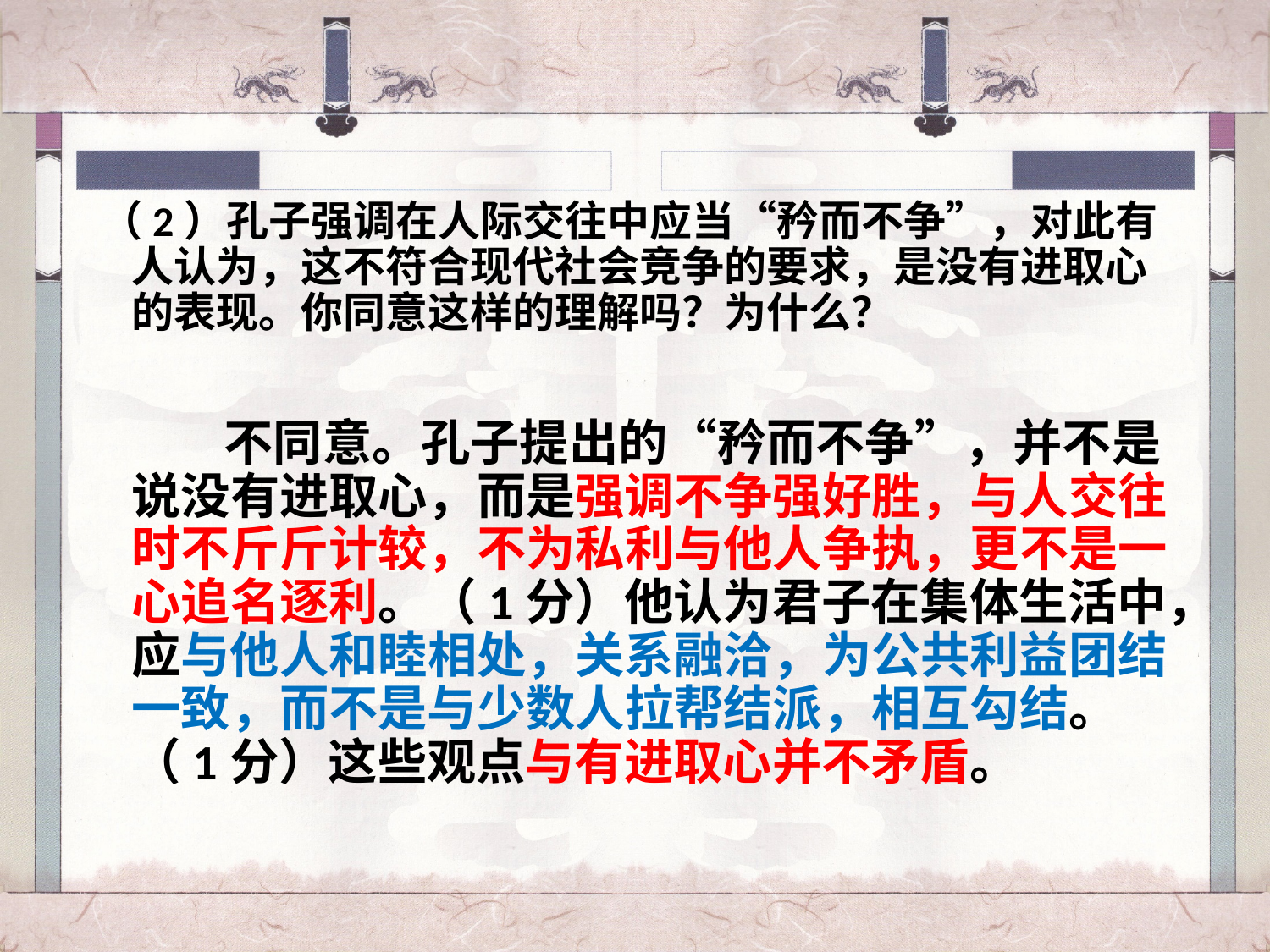

（2）孔子强调在人际交往中应当“矜而不争”，对此有人认为，这不符合现代社会竞争的要求，是没有进取心的表现。你同意这样的理解吗？为什么？

          不同意。孔子提出的“矜而不争”，并不是说没有进取心，而是强调不争强好胜，与人交往时不斤斤计较，不为私利与他人争执，更不是一心追名逐利。（1分）他认为君子在集体生活中，应与他人和睦相处，关系融洽，为公共利益团结一致，而不是与少数人拉帮结派，相互勾结。（1分）这些观点与有进取心并不矛盾。